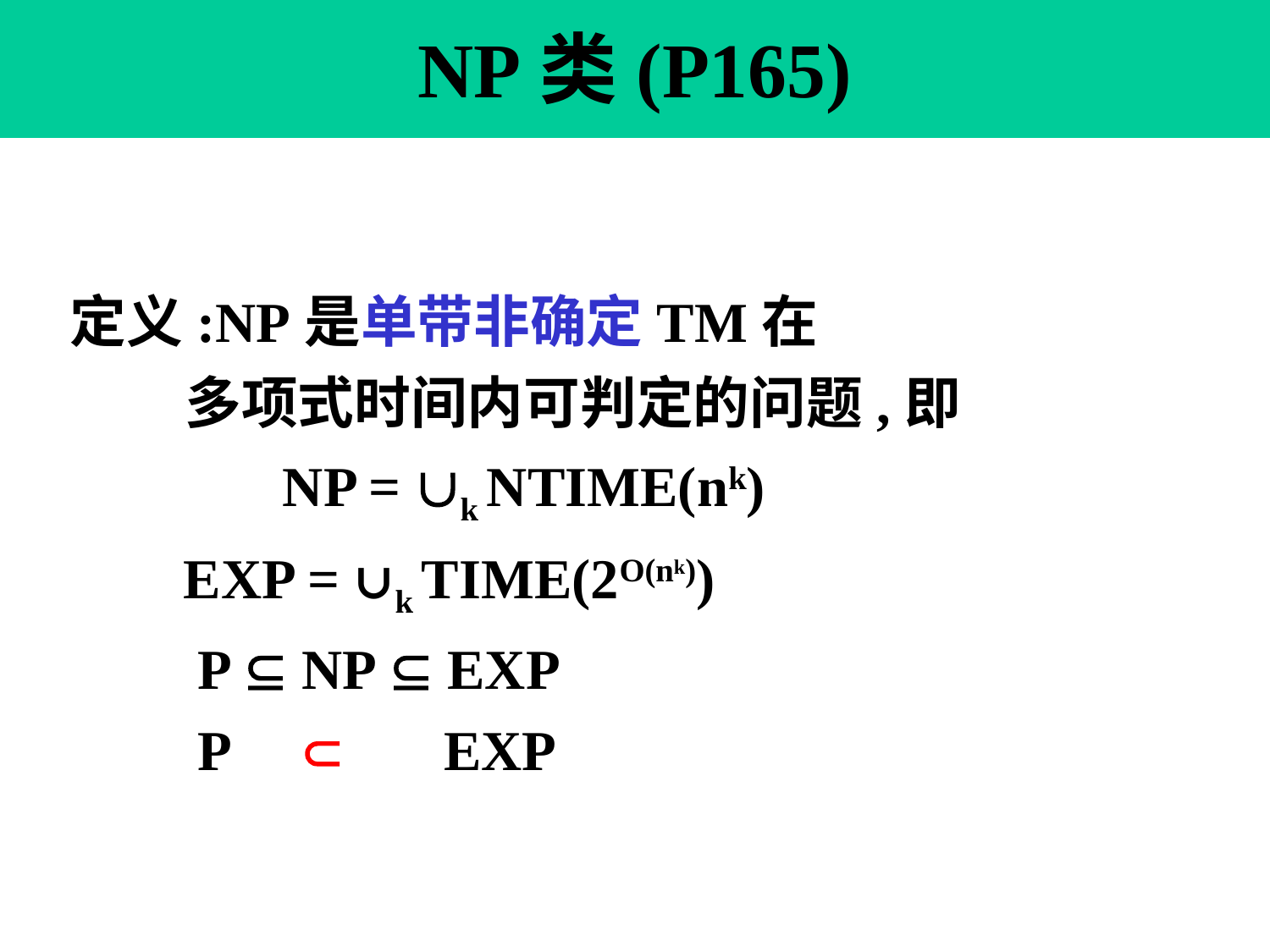

# NP类(P165)
定义:NP是单带非确定TM在
    多项式时间内可判定的问题,即
               NP = ∪k NTIME(nk)
        EXP = ∪k TIME(2O(nk))
         P ⊆ NP ⊆ EXP
         P     ⊂       EXP